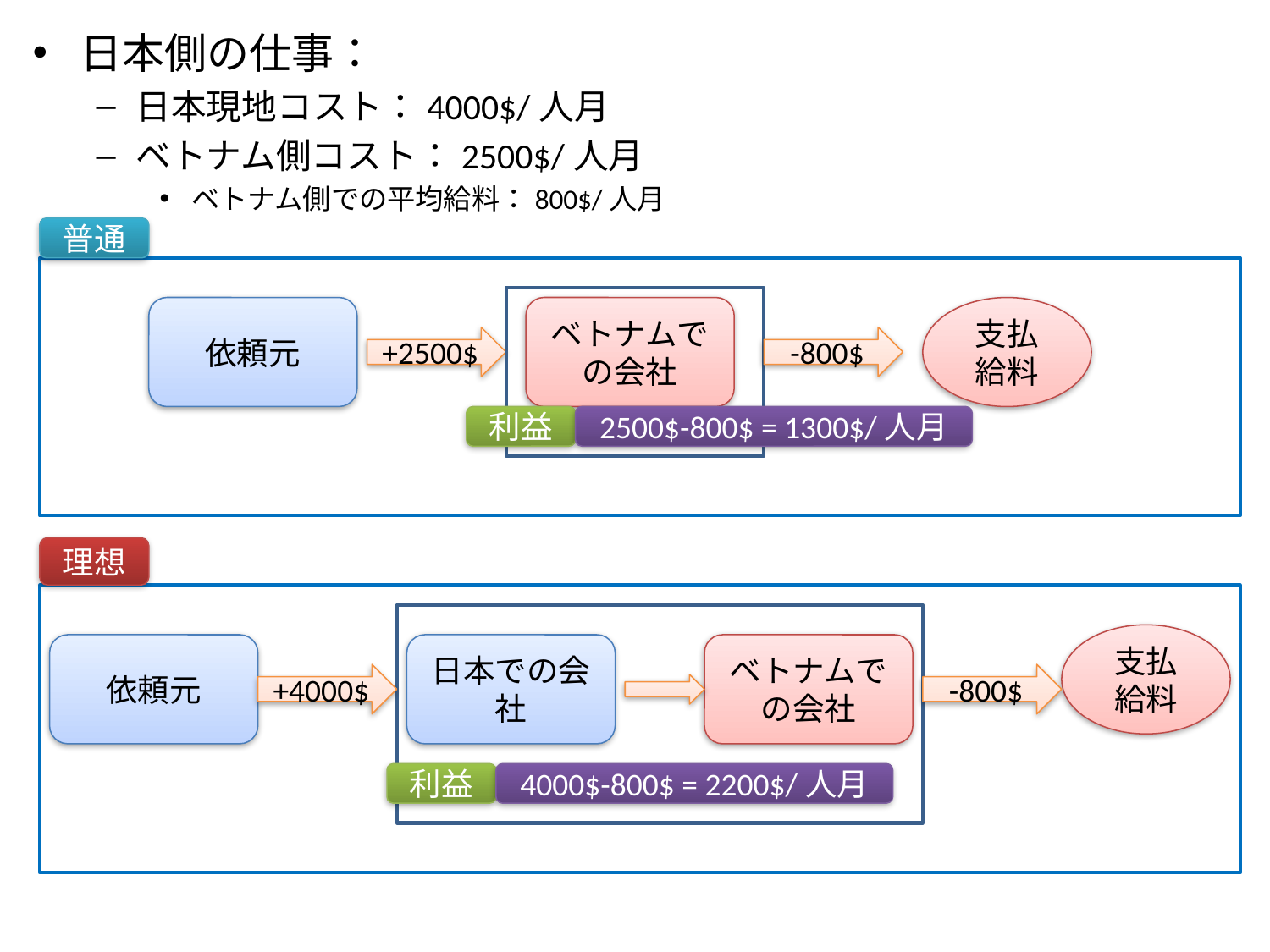

日本側の仕事：
日本現地コスト：4000$/人月
ベトナム側コスト：2500$/人月
ベトナム側での平均給料：800$/人月

普通

依頼元
ベトナムでの会社
支払給料
+2500$
-800$
利益
2500$-800$ = 1300$/人月
理想

支払給料
依頼元
日本での会社
ベトナムでの会社
+4000$
-800$

利益
4000$-800$ = 2200$/人月